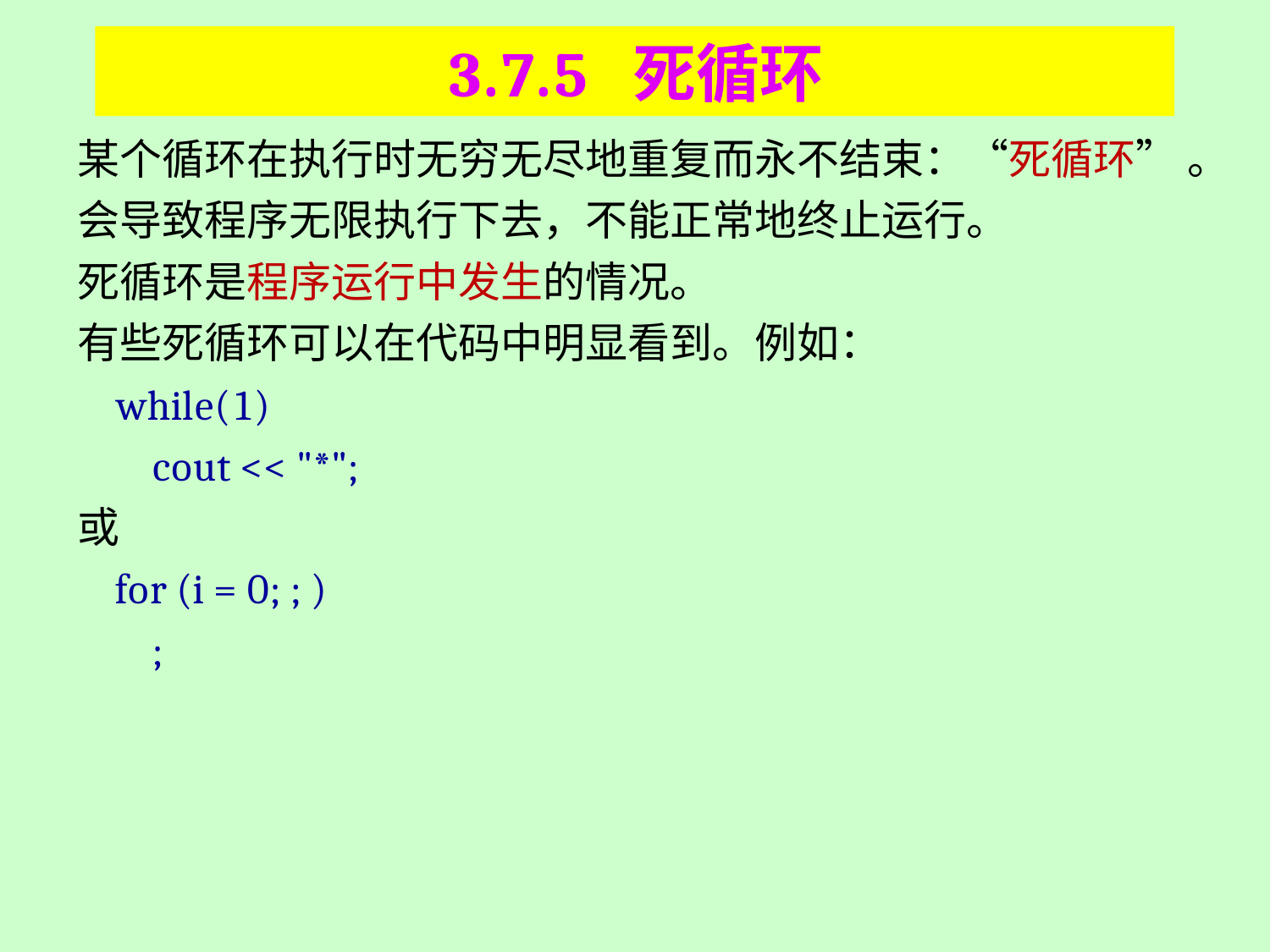

# 3.7.5  死循环
某个循环在执行时无穷无尽地重复而永不结束：“死循环” 。
会导致程序无限执行下去，不能正常地终止运行。
死循环是程序运行中发生的情况。
有些死循环可以在代码中明显看到。例如：
    while(1)
        cout << "*";
或
    for (i = 0; ; )
        ;
80